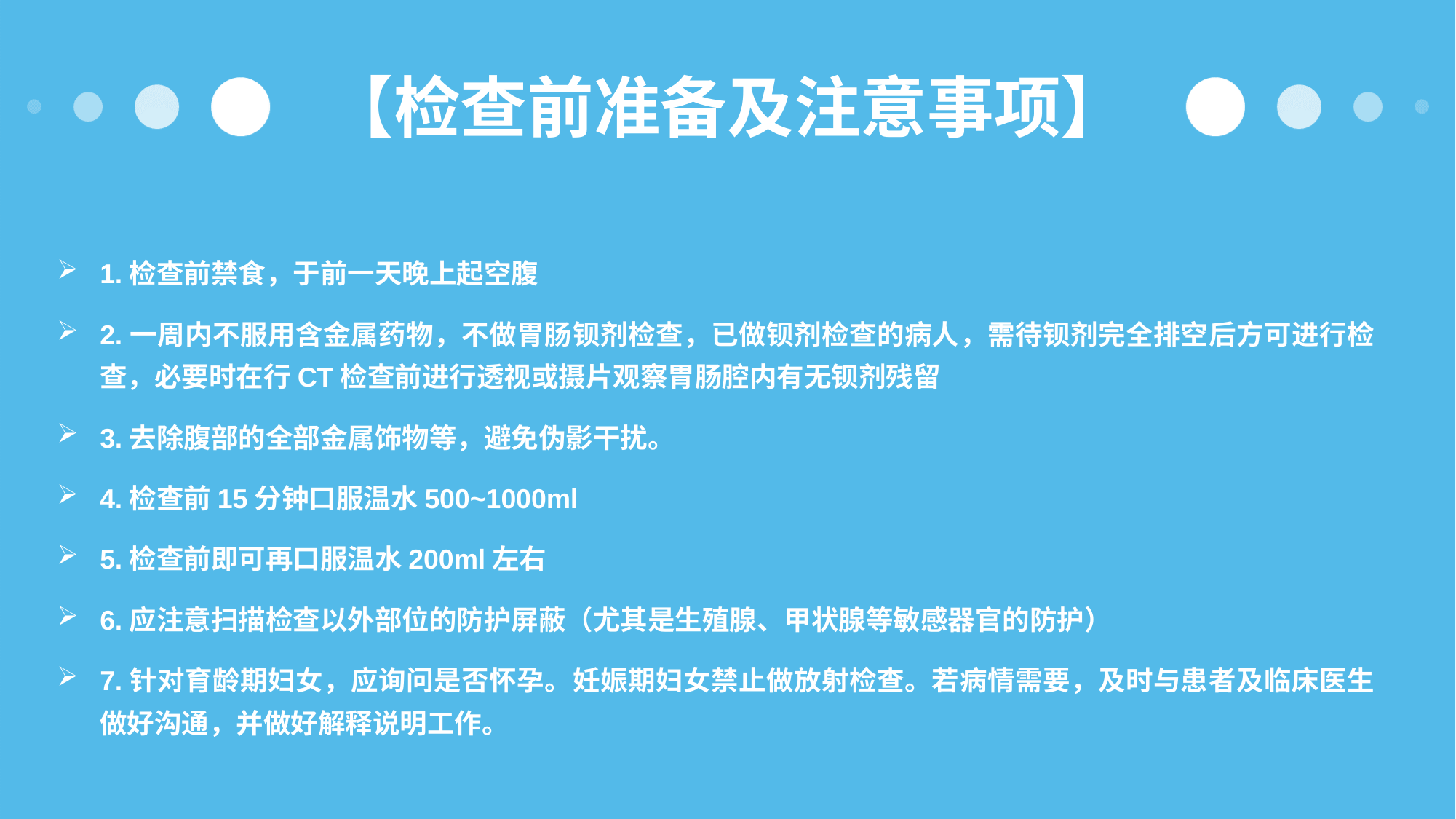

# 【检查前准备及注意事项】

1.检查前禁食，于前一天晚上起空腹
2.一周内不服用含金属药物，不做胃肠钡剂检查，已做钡剂检查的病人，需待钡剂完全排空后方可进行检查，必要时在行CT检查前进行透视或摄片观察胃肠腔内有无钡剂残留
3.去除腹部的全部金属饰物等，避免伪影干扰。
4.检查前15分钟口服温水500~1000ml
5.检查前即可再口服温水200ml左右
6.应注意扫描检查以外部位的防护屏蔽（尤其是生殖腺、甲状腺等敏感器官的防护）
7.针对育龄期妇女，应询问是否怀孕。妊娠期妇女禁止做放射检查。若病情需要，及时与患者及临床医生做好沟通，并做好解释说明工作。